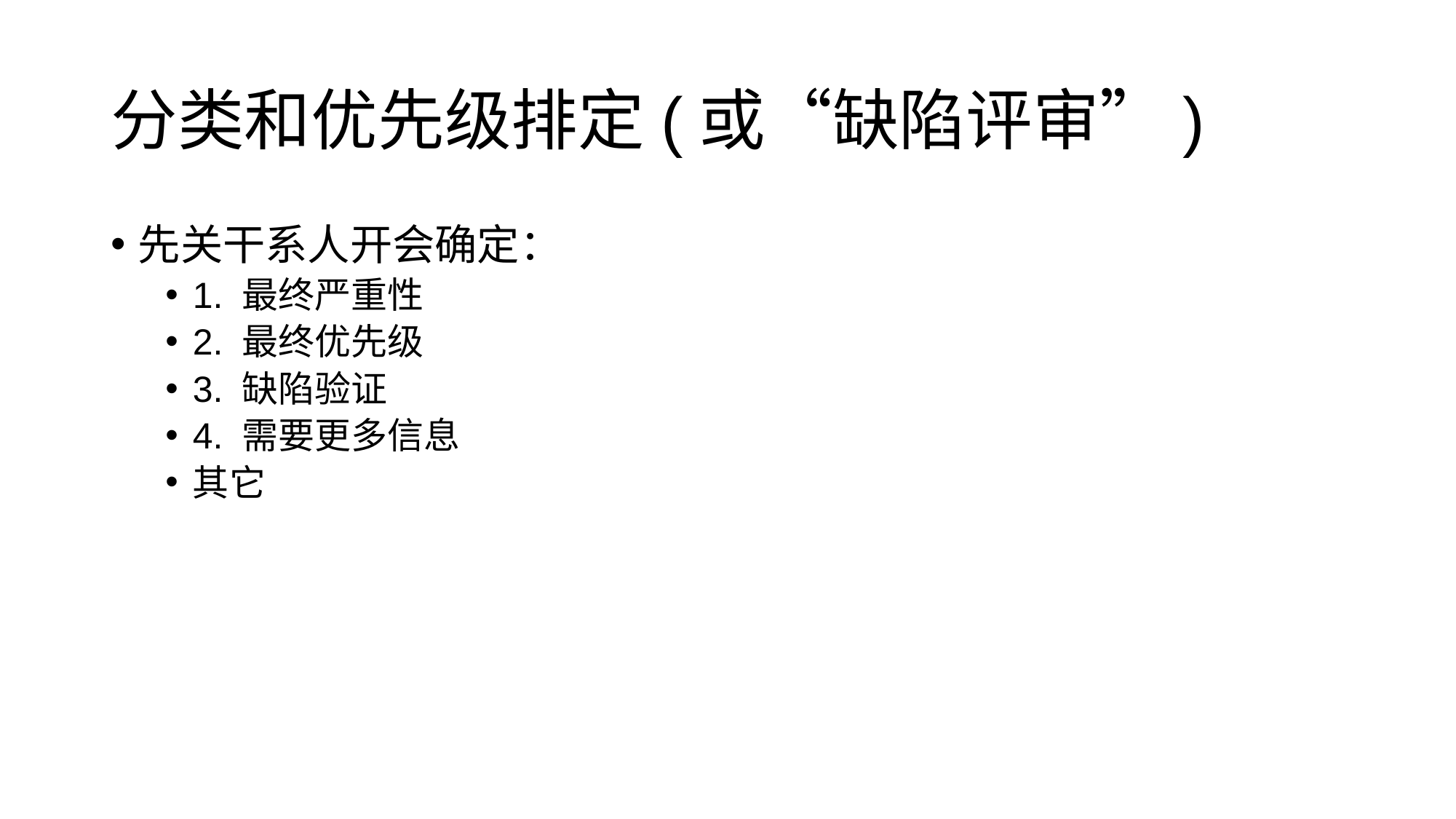

# 分类和优先级排定(或“缺陷评审”)
先关干系人开会确定：
1. 最终严重性
2. 最终优先级
3. 缺陷验证
4. 需要更多信息
其它